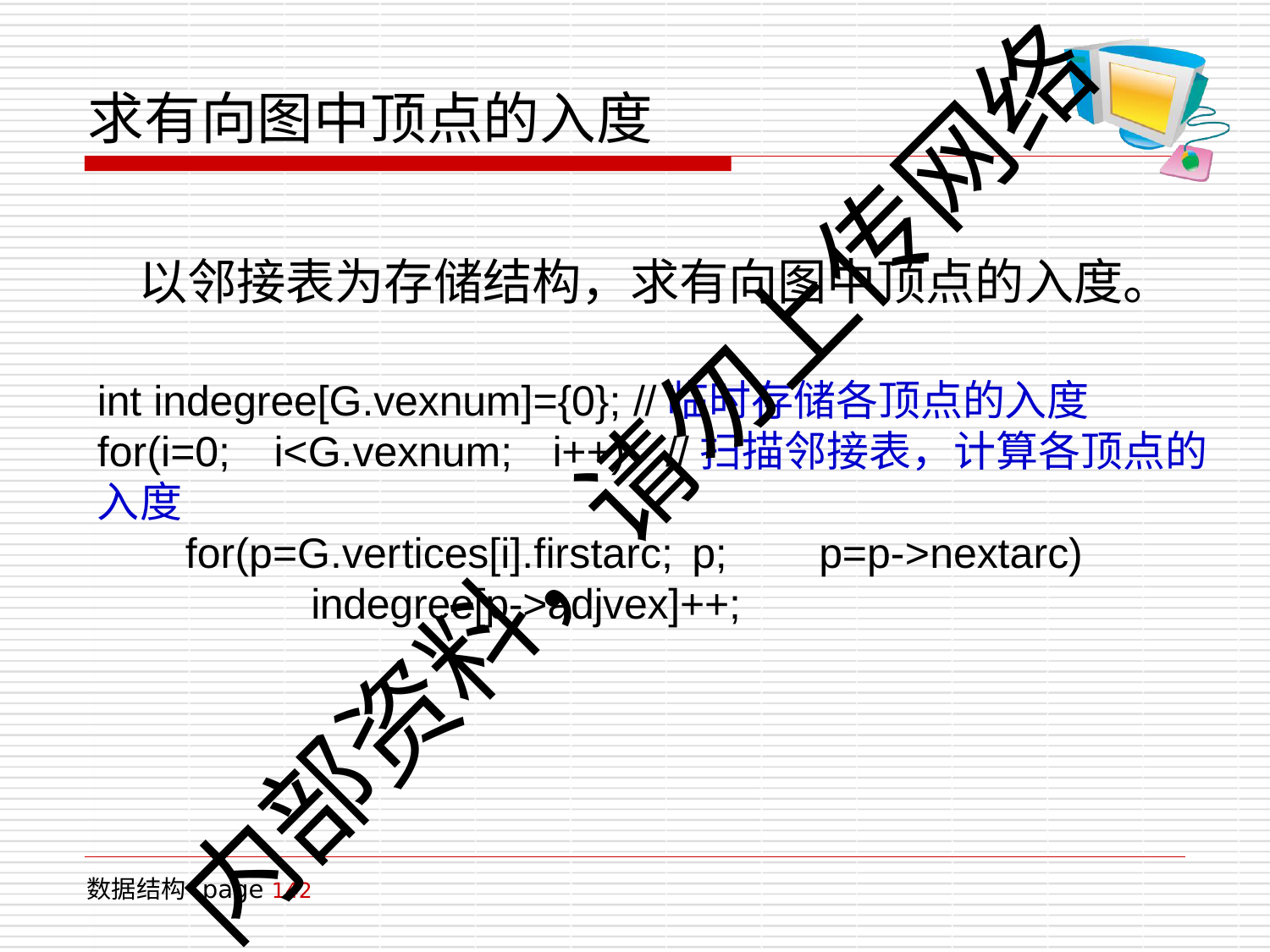

# 求有向图中顶点的入度

以邻接表为存储结构，求有向图中顶点的入度。

int indegree[G.vexnum]={0}; //临时存储各顶点的入度 for(i=0;	i<G.vexnum;	i++)	//扫描邻接表，计算各顶点的 入度
for(p=G.vertices[i].firstarc;	p;	p=p->nextarc)  indegree[p->adjvex]++;
内部资料，请勿上传网络

数据结构 page 142